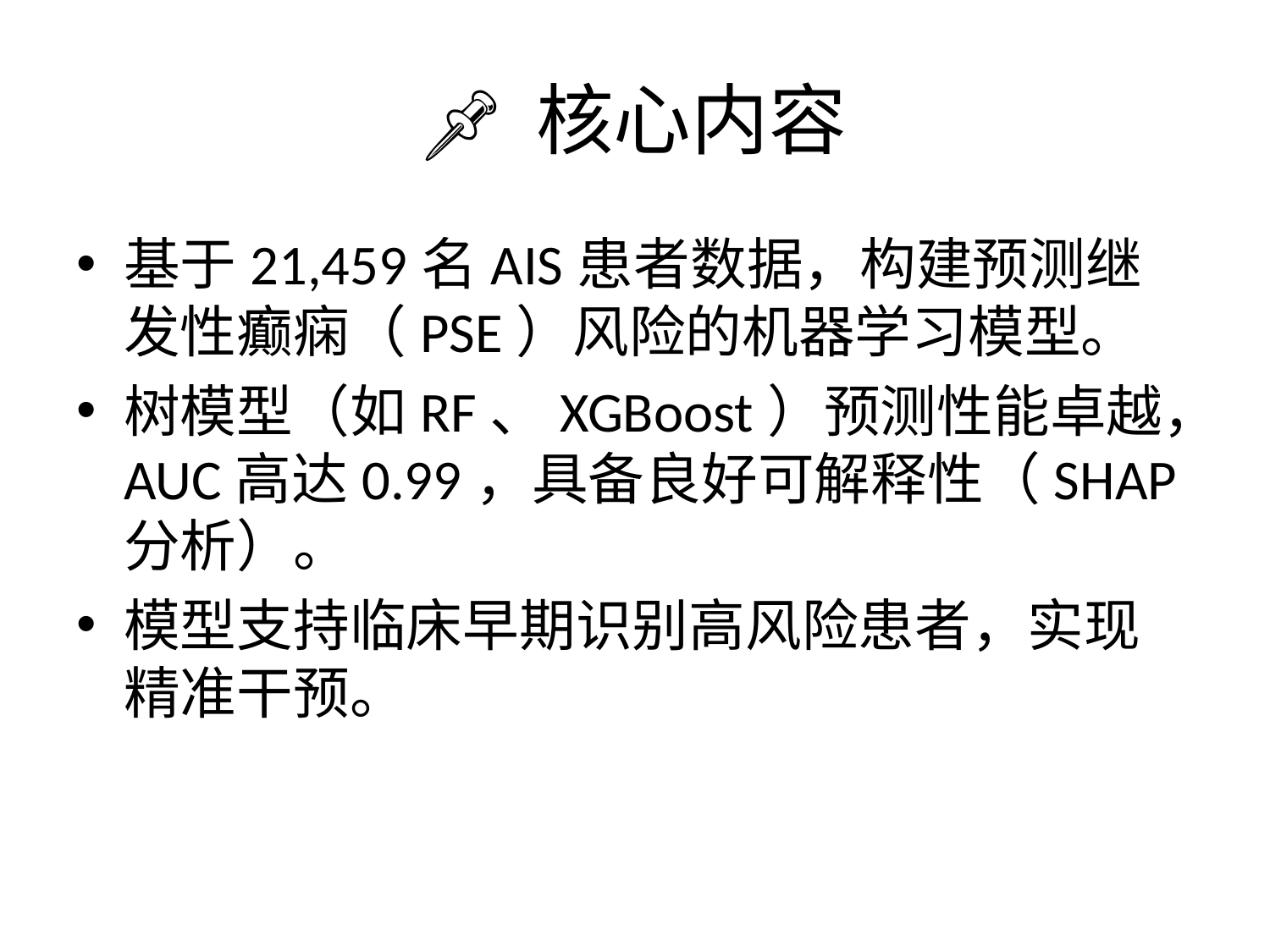

# 📌 核心内容
基于21,459名AIS患者数据，构建预测继发性癫痫（PSE）风险的机器学习模型。
树模型（如RF、XGBoost）预测性能卓越，AUC高达0.99，具备良好可解释性（SHAP分析）。
模型支持临床早期识别高风险患者，实现精准干预。